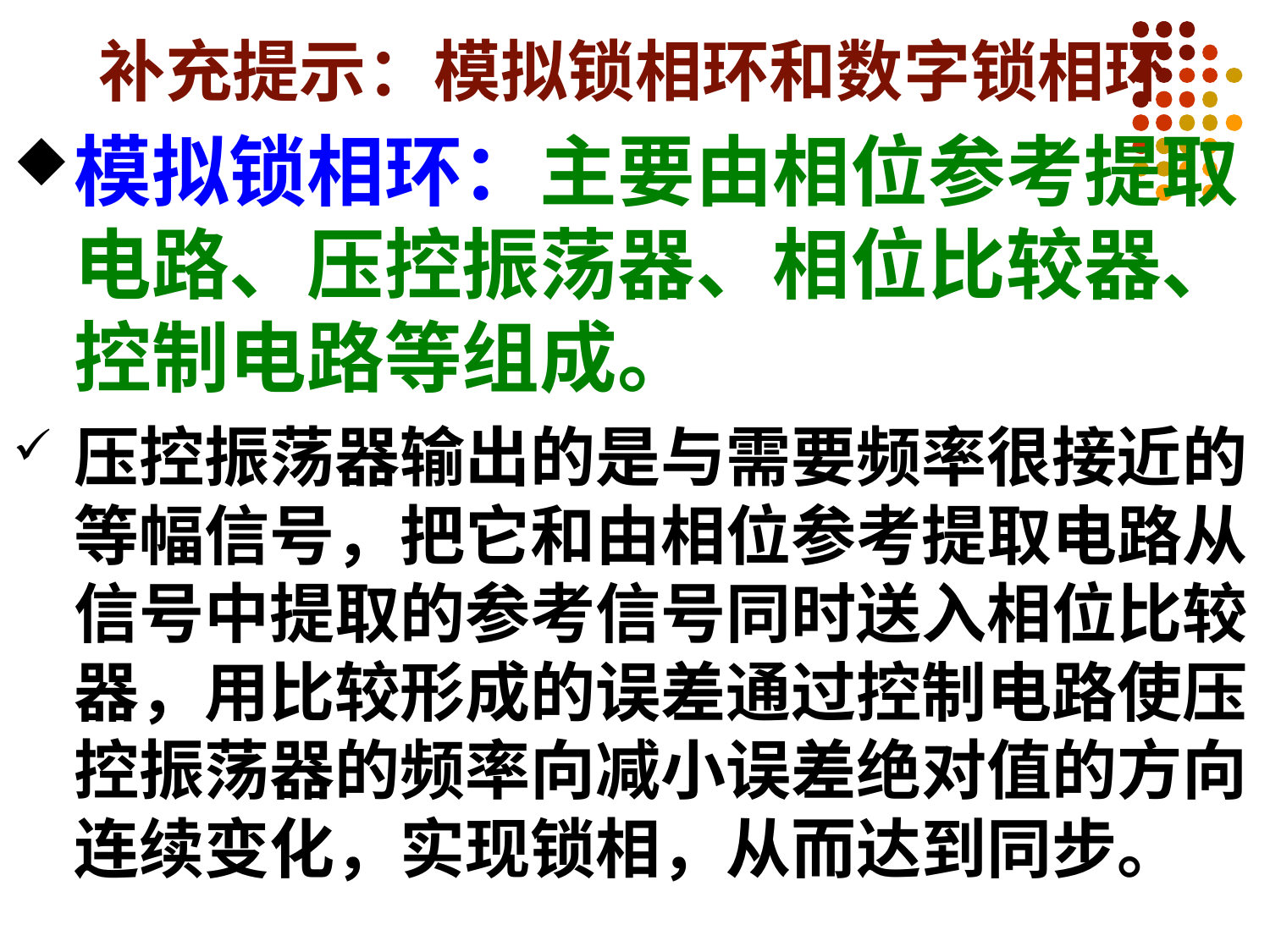

# 补充提示：模拟锁相环和数字锁相环
模拟锁相环：主要由相位参考提取电路、压控振荡器、相位比较器、控制电路等组成。
压控振荡器输出的是与需要频率很接近的等幅信号，把它和由相位参考提取电路从信号中提取的参考信号同时送入相位比较器，用比较形成的误差通过控制电路使压控振荡器的频率向减小误差绝对值的方向连续变化，实现锁相，从而达到同步。